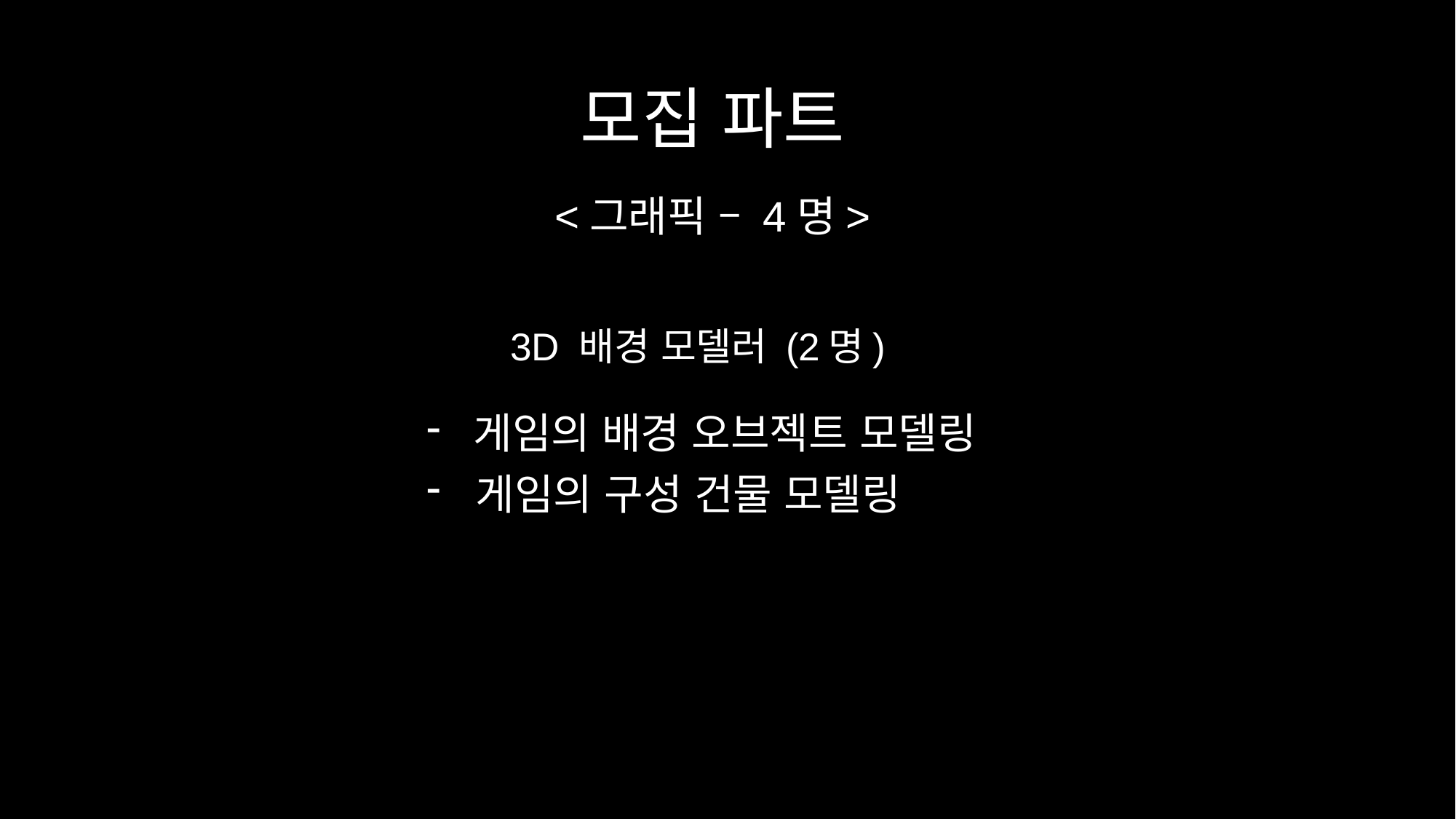

# 모집 파트
<그래픽 – 4명>
3D 배경 모델러 (2명)
 게임의 배경 오브젝트 모델링
 게임의 구성 건물 모델링